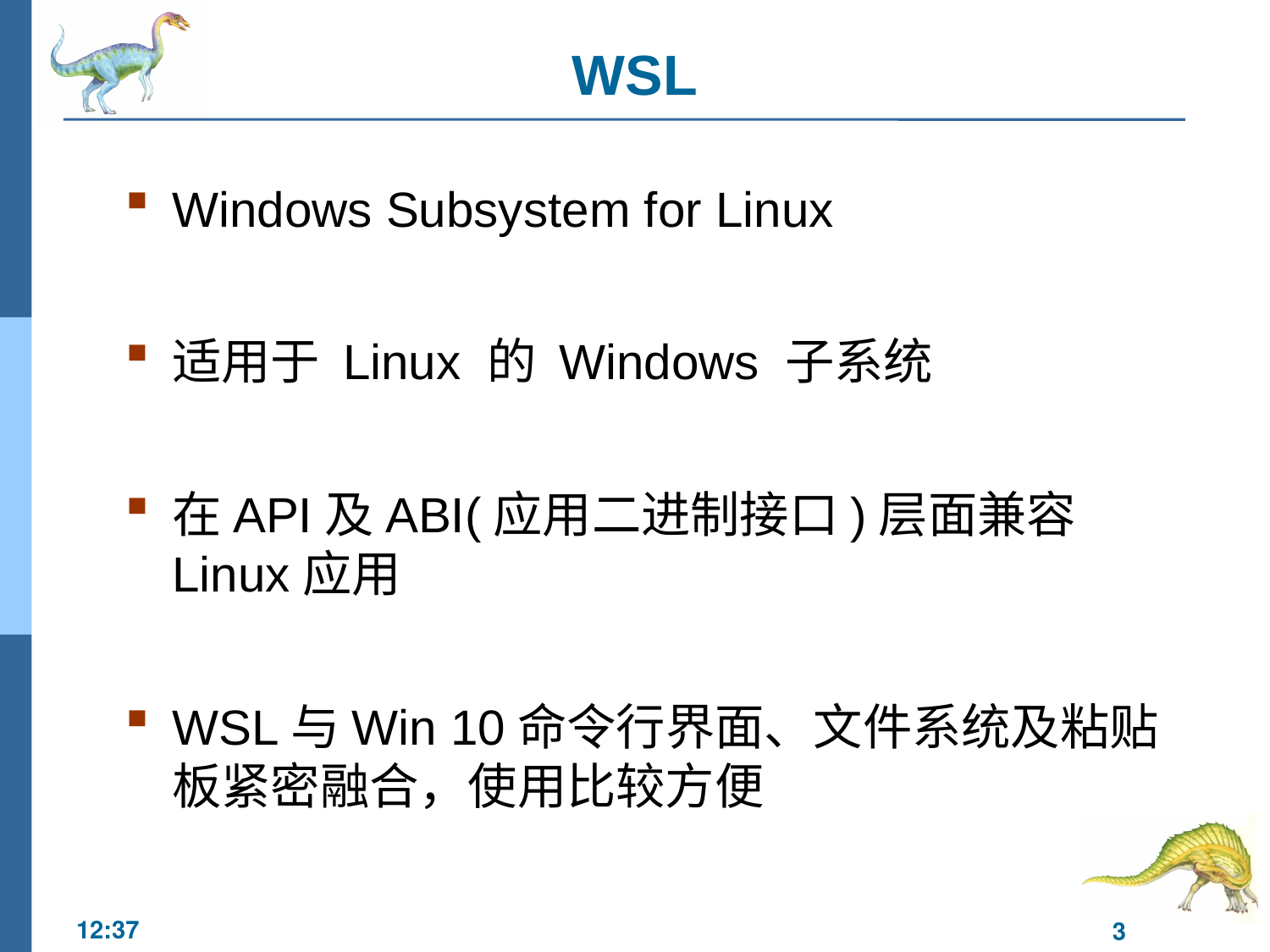

# WSL
Windows Subsystem for Linux

适用于 Linux 的 Windows 子系统

在API及ABI(应用二进制接口)层面兼容Linux应用

WSL与Win 10命令行界面、文件系统及粘贴板紧密融合，使用比较方便